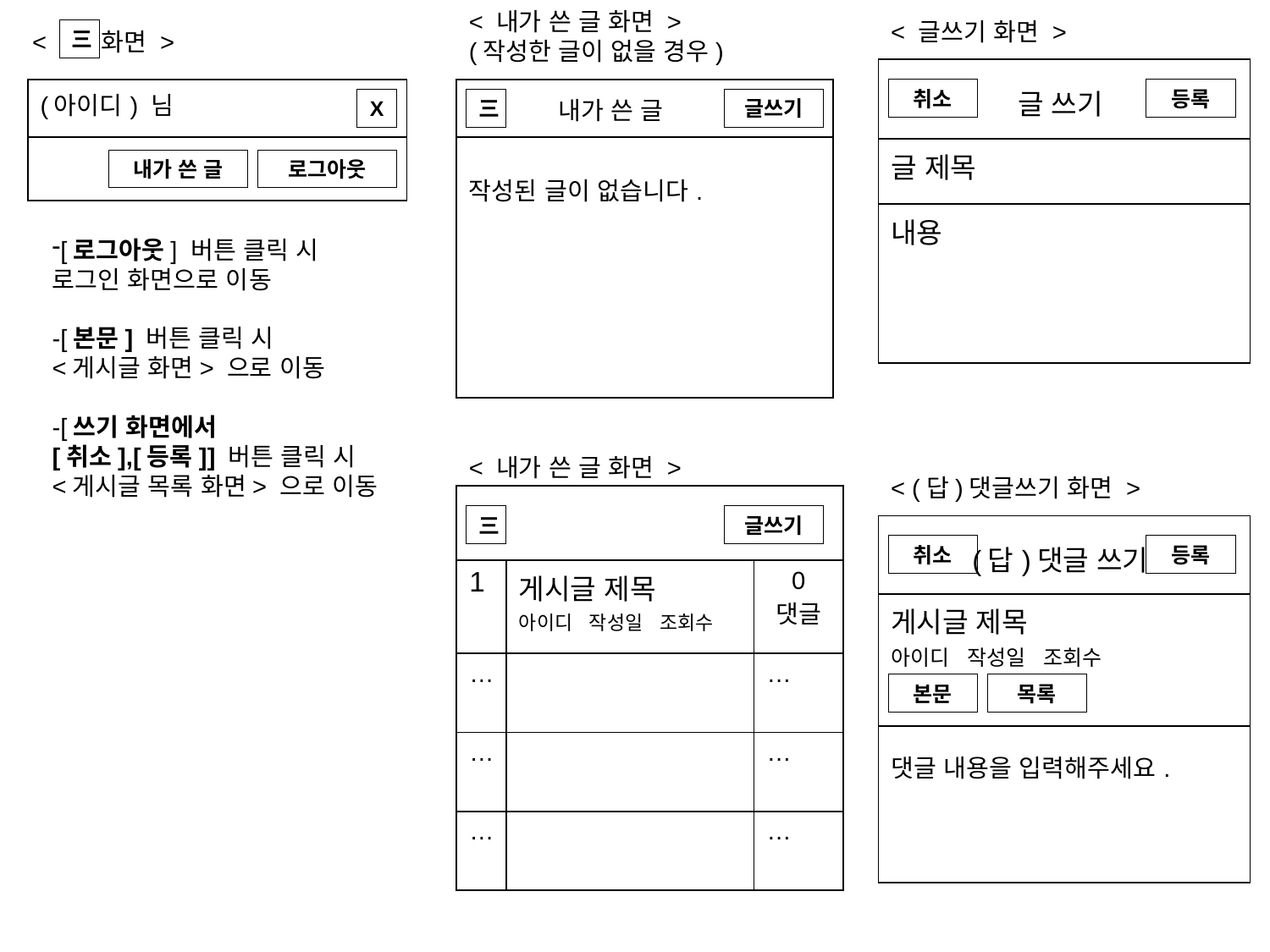

< 내가 쓴 글 화면 >
(작성한 글이 없을 경우)
< 글쓰기 화면 >
<       화면 >
三
| 글 쓰기 |
| --- |
| 글 제목 |
| 내용 |
| (아이디) 님 |
| --- |
|  |
|  |
| --- |
| 작성된 글이 없습니다. |
취소
등록
X
내가 쓴 글
三
글쓰기
내가 쓴 글
로그아웃
[로그아웃] 버튼 클릭 시
로그인 화면으로 이동

-[본문] 버튼 클릭 시
<게시글 화면> 으로 이동

-[쓰기 화면에서
[취소],[등록]] 버튼 클릭 시
<게시글 목록 화면> 으로 이동

< 내가 쓴 글 화면 >
< (답)댓글쓰기 화면 >
|  |  |  |
| --- | --- | --- |
| 1 | 게시글 제목 아이디 작성일 조회수 | 0 댓글 |
| … |  | … |
| … |  | … |
| … |  | … |
三
글쓰기
| (답)댓글 쓰기 |
| --- |
| 게시글 제목 아이디 작성일 조회수 |
| 댓글 내용을 입력해주세요. |
취소
등록
본문
목록